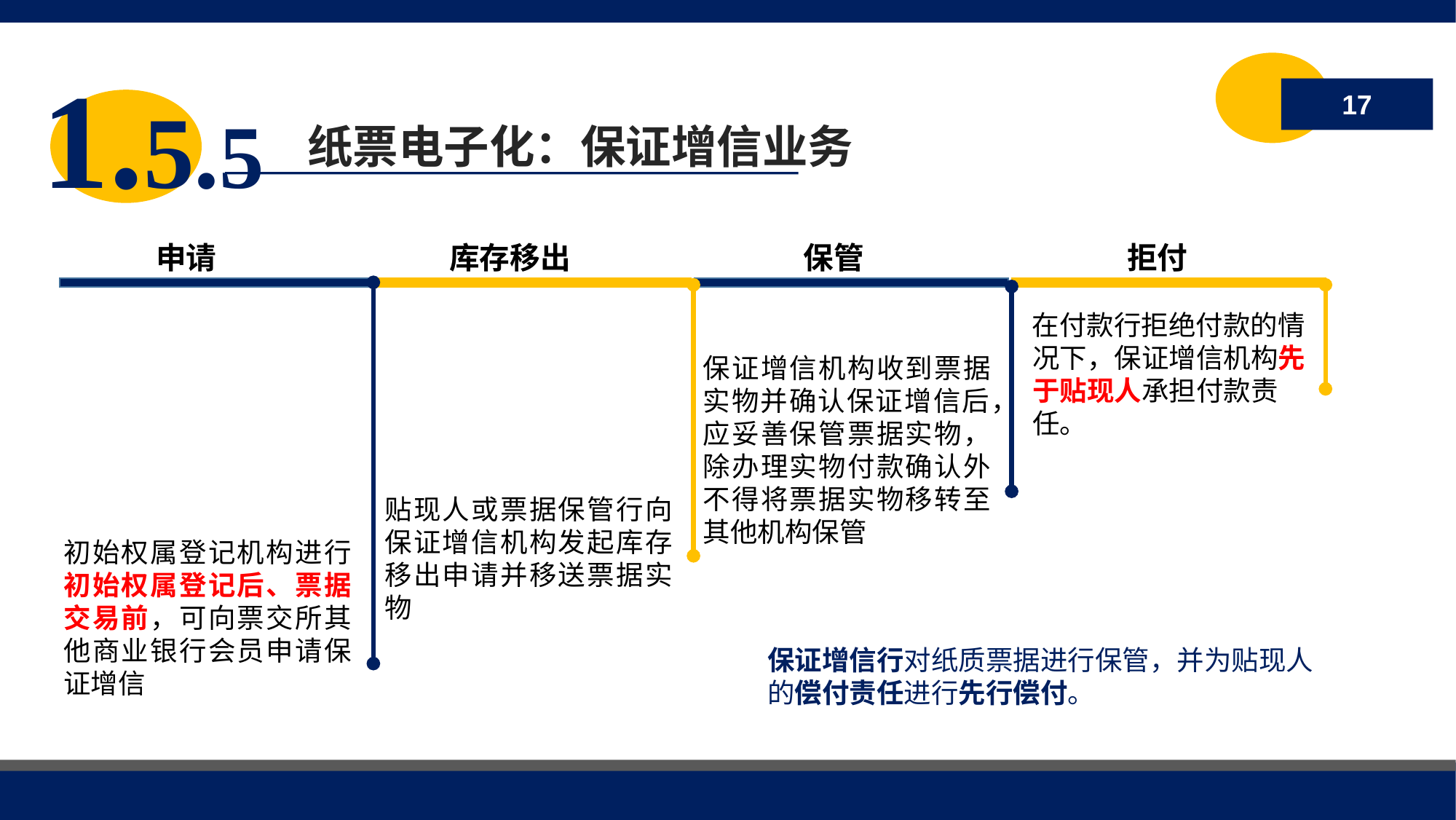

1.5.5

17

纸票电子化：保证增信业务

申请
库存移出
保管
拒付

在付款行拒绝付款的情况下，保证增信机构先于贴现人承担付款责任。
保证增信机构收到票据实物并确认保证增信后，应妥善保管票据实物，除办理实物付款确认外不得将票据实物移转至其他机构保管
贴现人或票据保管行向保证增信机构发起库存移出申请并移送票据实物
初始权属登记机构进行初始权属登记后、票据交易前，可向票交所其他商业银行会员申请保证增信
保证增信行对纸质票据进行保管，并为贴现人的偿付责任进行先行偿付。
17